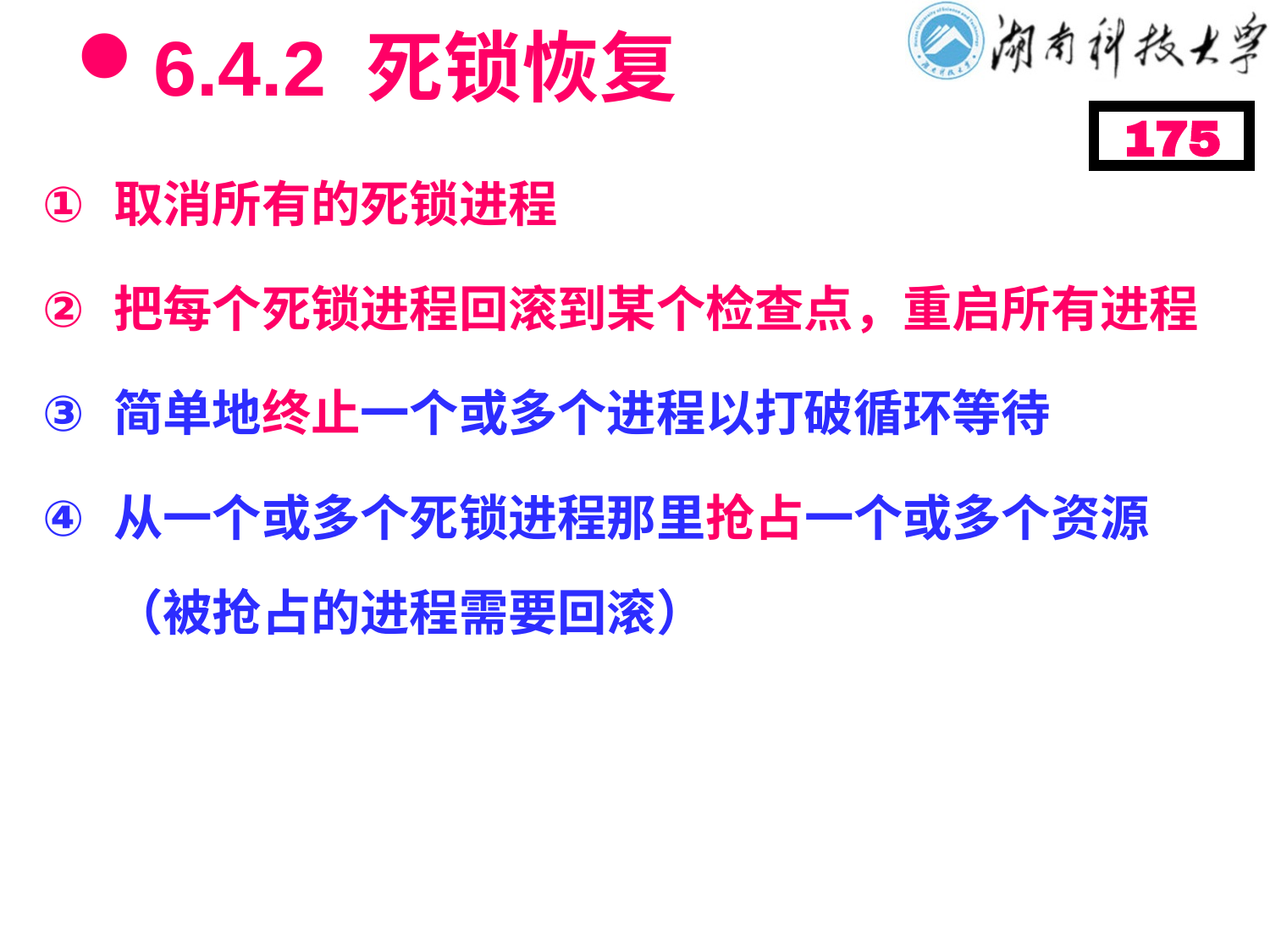

# 6.4.2 死锁恢复
175
取消所有的死锁进程
把每个死锁进程回滚到某个检查点，重启所有进程
简单地终止一个或多个进程以打破循环等待
从一个或多个死锁进程那里抢占一个或多个资源（被抢占的进程需要回滚）